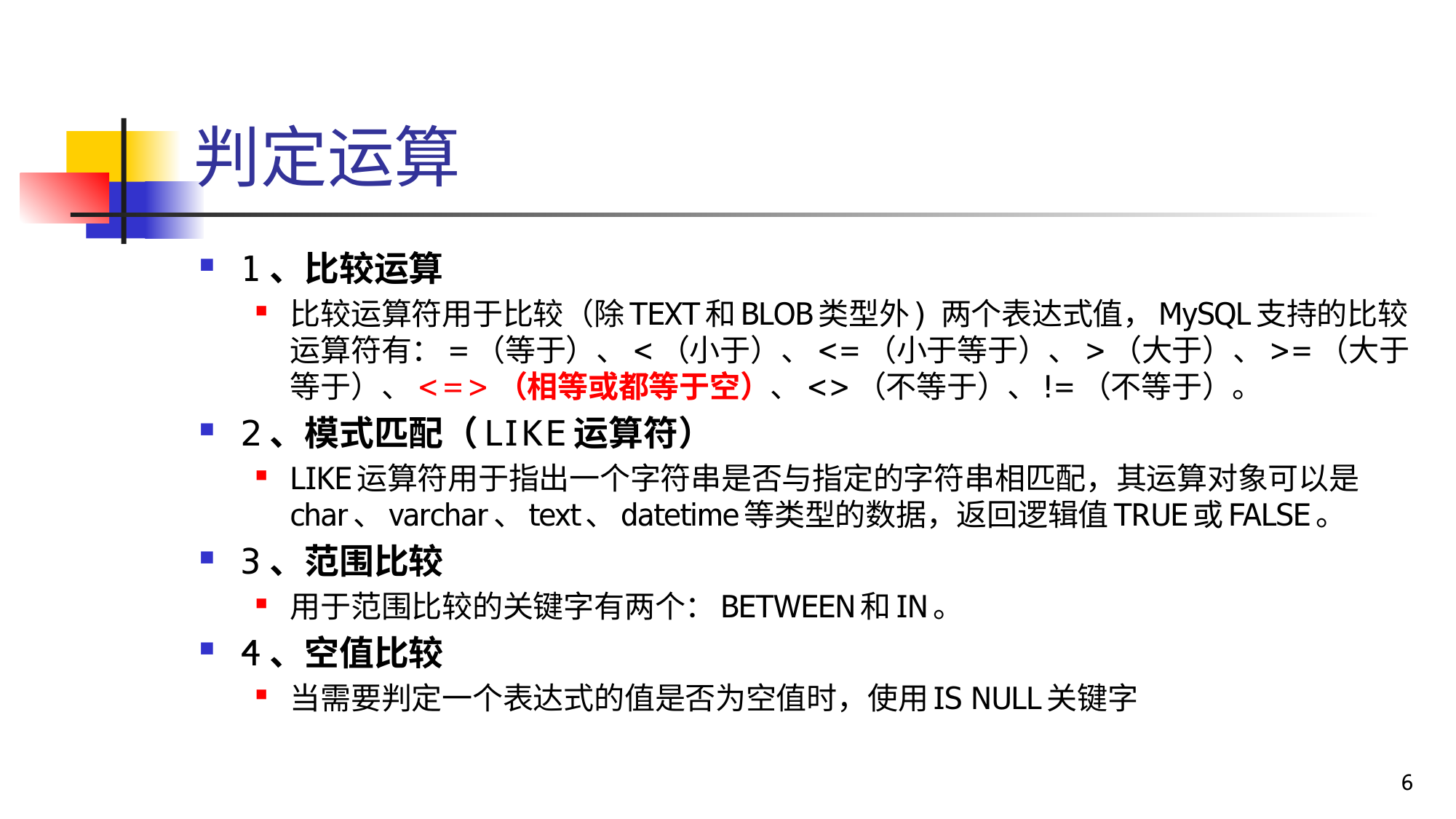

# 判定运算
1、比较运算
比较运算符用于比较（除TEXT和BLOB类型外) 两个表达式值，MySQL支持的比较运算符有：=（等于）、<（小于）、<=（小于等于）、>（大于）、>=（大于等于）、<=>（相等或都等于空）、<>（不等于）、!=（不等于）。
2、模式匹配（LIKE运算符）
LIKE运算符用于指出一个字符串是否与指定的字符串相匹配，其运算对象可以是char、varchar、text、datetime等类型的数据，返回逻辑值TRUE或FALSE。
3、范围比较
用于范围比较的关键字有两个：BETWEEN和IN。
4、空值比较
当需要判定一个表达式的值是否为空值时，使用IS NULL关键字
6